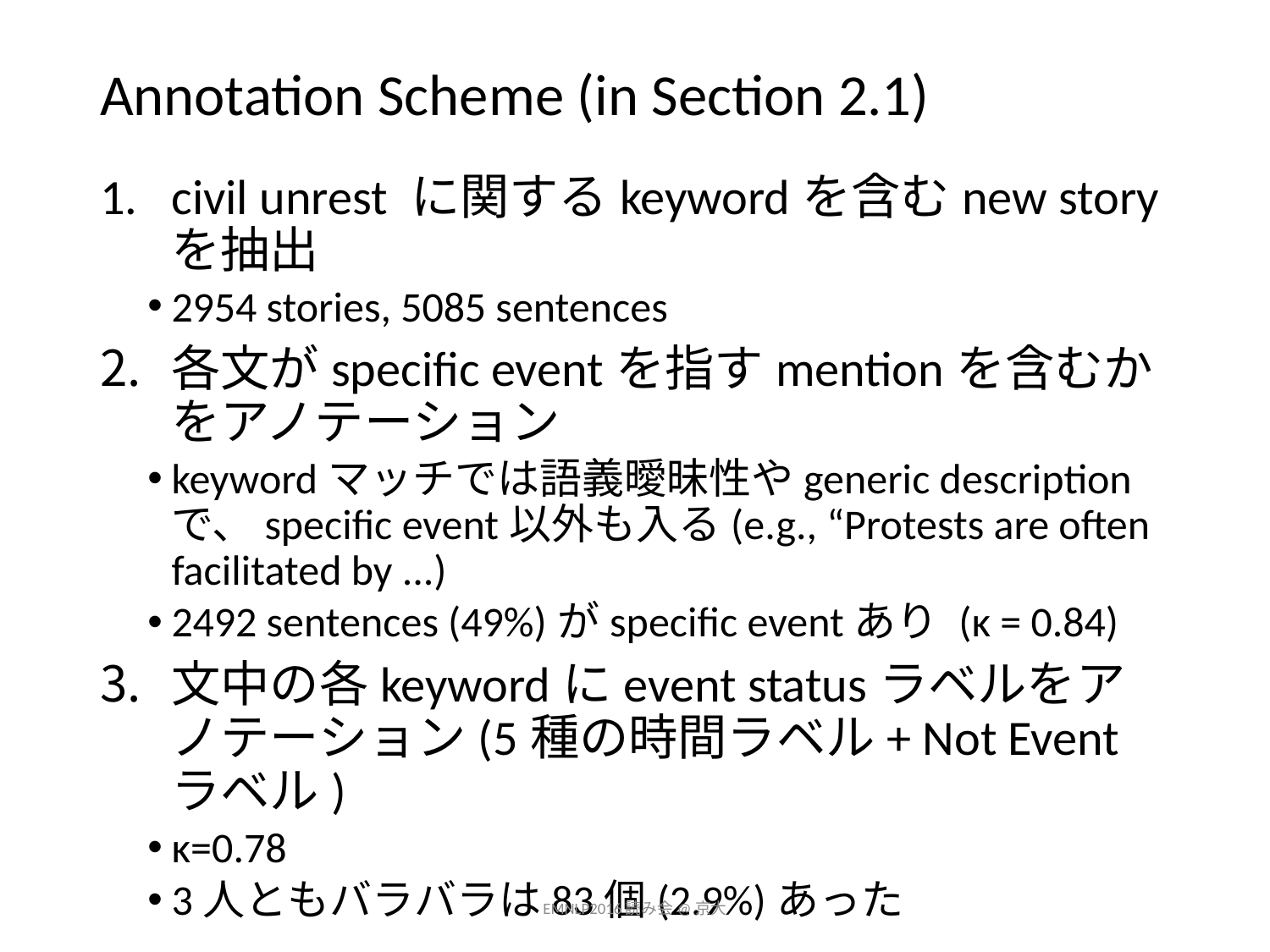

# Annotation Scheme (in Section 2.1)
civil unrest に関するkeywordを含むnew storyを抽出
2954 stories, 5085 sentences
各文がspecific eventを指すmentionを含むかをアノテーション
keywordマッチでは語義曖昧性やgeneric descriptionで、specific event以外も入る(e.g., “Protests are often facilitated by ...)
2492 sentences (49%)がspecific eventあり (κ = 0.84)
文中の各keywordにevent statusラベルをアノテーション(5種の時間ラベル+ Not Eventラベル)
κ=0.78
3人ともバラバラは83個(2.9%)あった
EMNLP2016読み会@京大